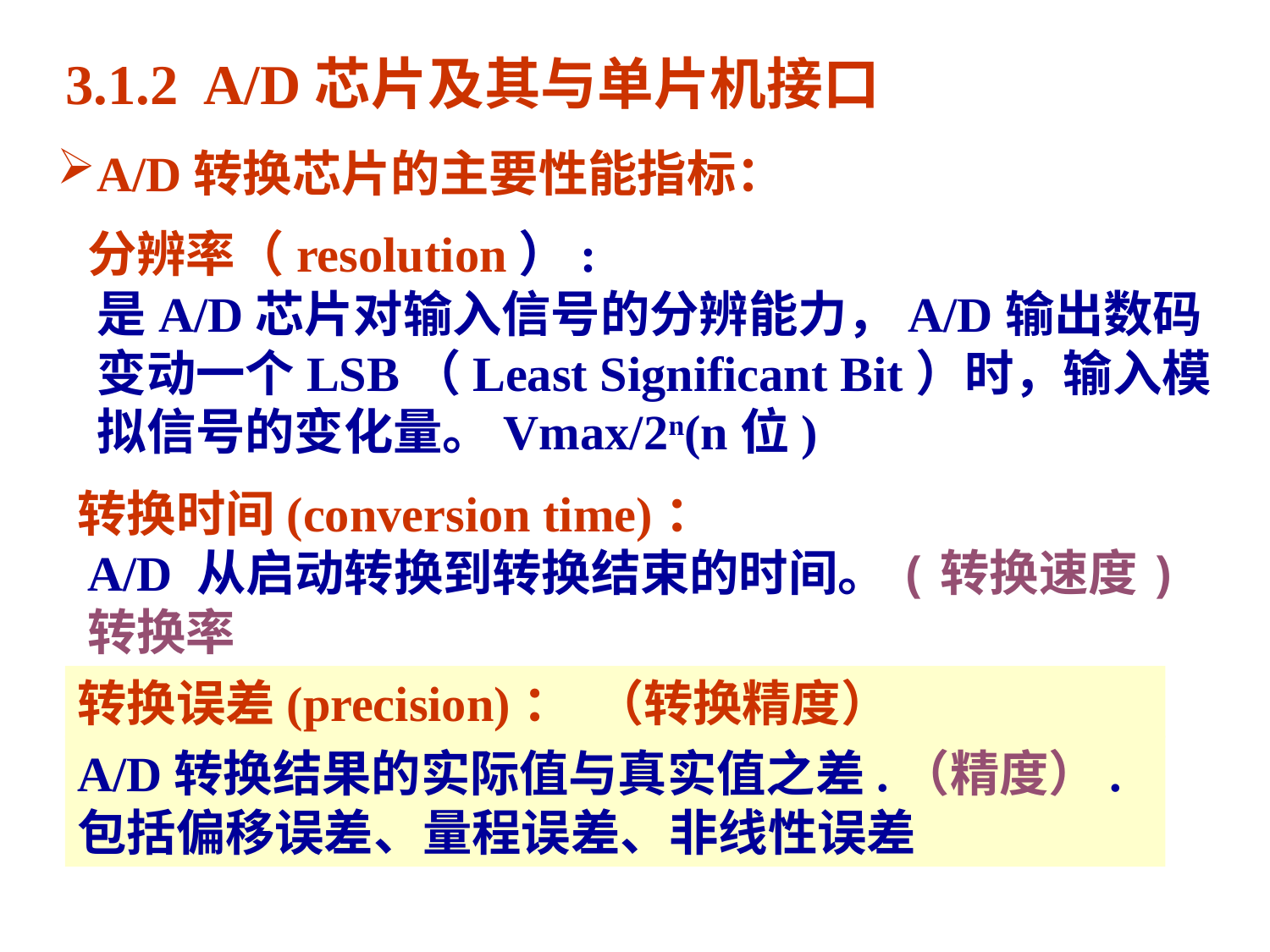

3.1.2  A/D芯片及其与单片机接口
A/D转换芯片的主要性能指标：
分辨率（resolution）:
是A/D芯片对输入信号的分辨能力，A/D输出数码变动一个LSB（Least Significant Bit）时，输入模拟信号的变化量。Vmax/2n(n位)
转换时间(conversion time)：
A/D 从启动转换到转换结束的时间。(转换速度) 转换率
转换误差(precision)：  （转换精度）
A/D转换结果的实际值与真实值之差.（精度）.包括偏移误差、量程误差、非线性误差